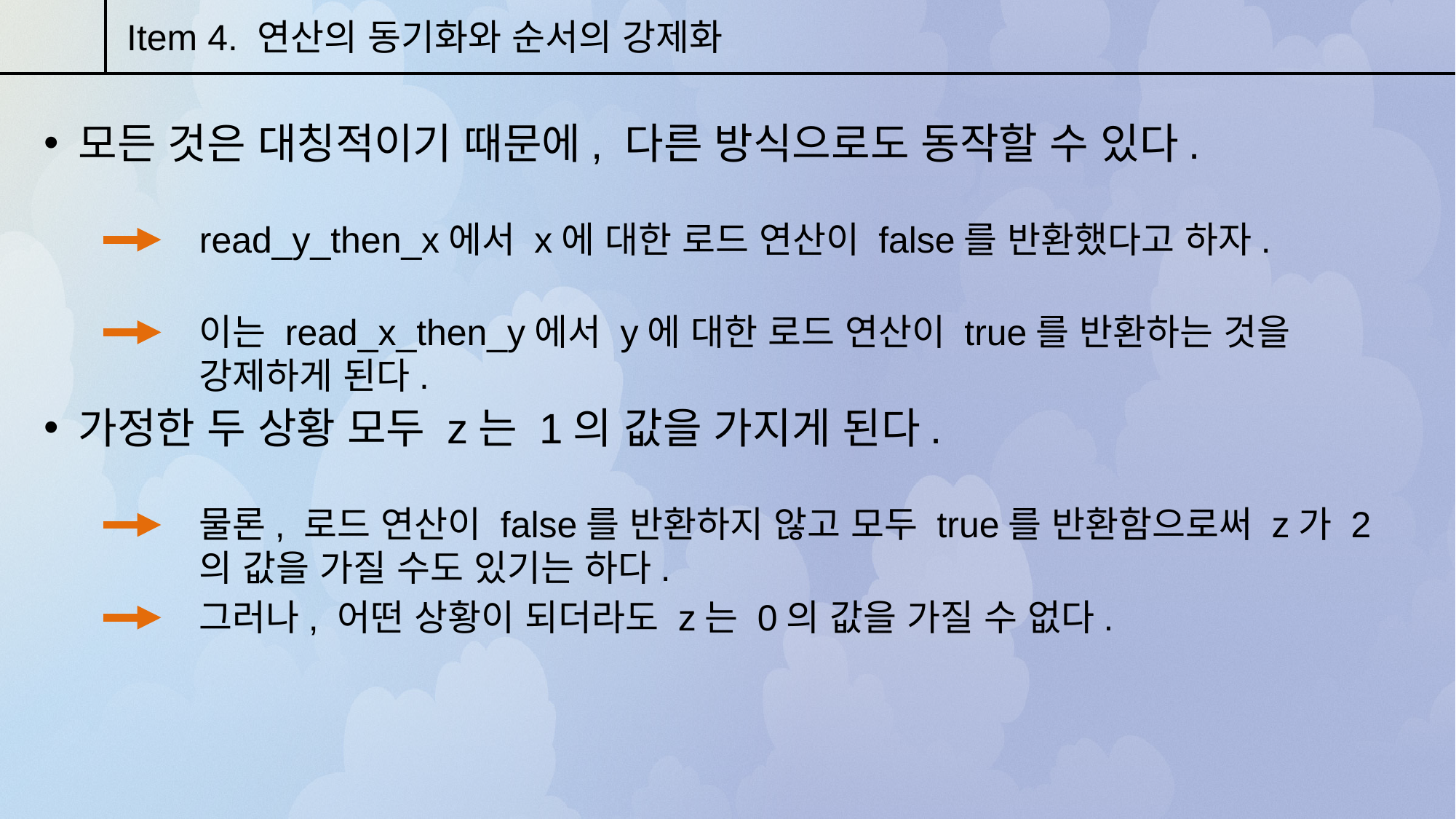

Item 4. 연산의 동기화와 순서의 강제화
모든 것은 대칭적이기 때문에, 다른 방식으로도 동작할 수 있다.
read_y_then_x에서 x에 대한 로드 연산이 false를 반환했다고 하자.
이는 read_x_then_y에서 y에 대한 로드 연산이 true를 반환하는 것을 강제하게 된다.
가정한 두 상황 모두 z는 1의 값을 가지게 된다.
물론, 로드 연산이 false를 반환하지 않고 모두 true를 반환함으로써 z가 2의 값을 가질 수도 있기는 하다.
그러나, 어떤 상황이 되더라도 z는 0의 값을 가질 수 없다.